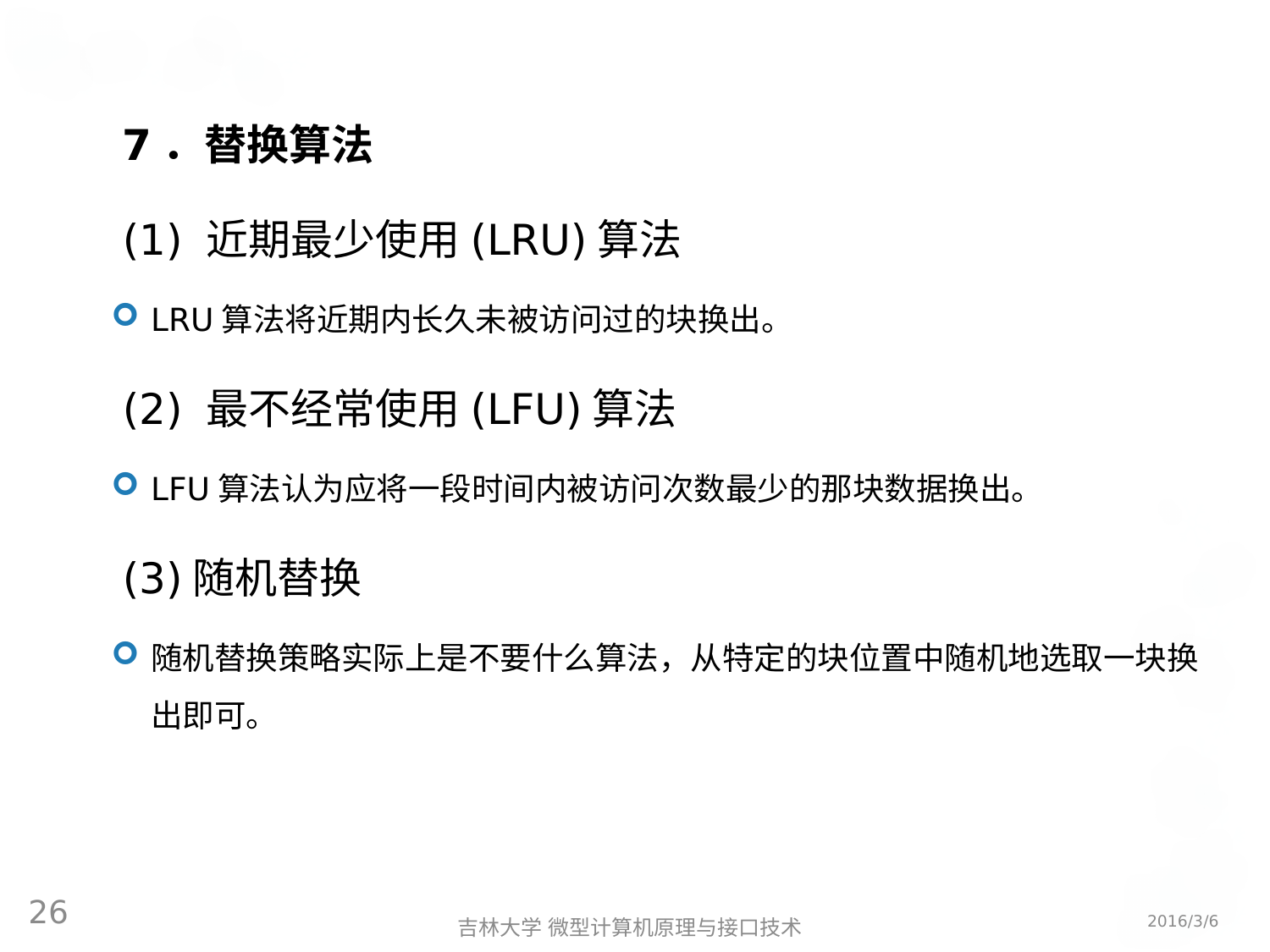

7．替换算法
(1) 近期最少使用(LRU)算法
LRU算法将近期内长久未被访问过的块换出。
(2) 最不经常使用(LFU)算法
LFU算法认为应将一段时间内被访问次数最少的那块数据换出。
(3)随机替换
随机替换策略实际上是不要什么算法，从特定的块位置中随机地选取一块换出即可。
26
2016/3/6
吉林大学 微型计算机原理与接口技术